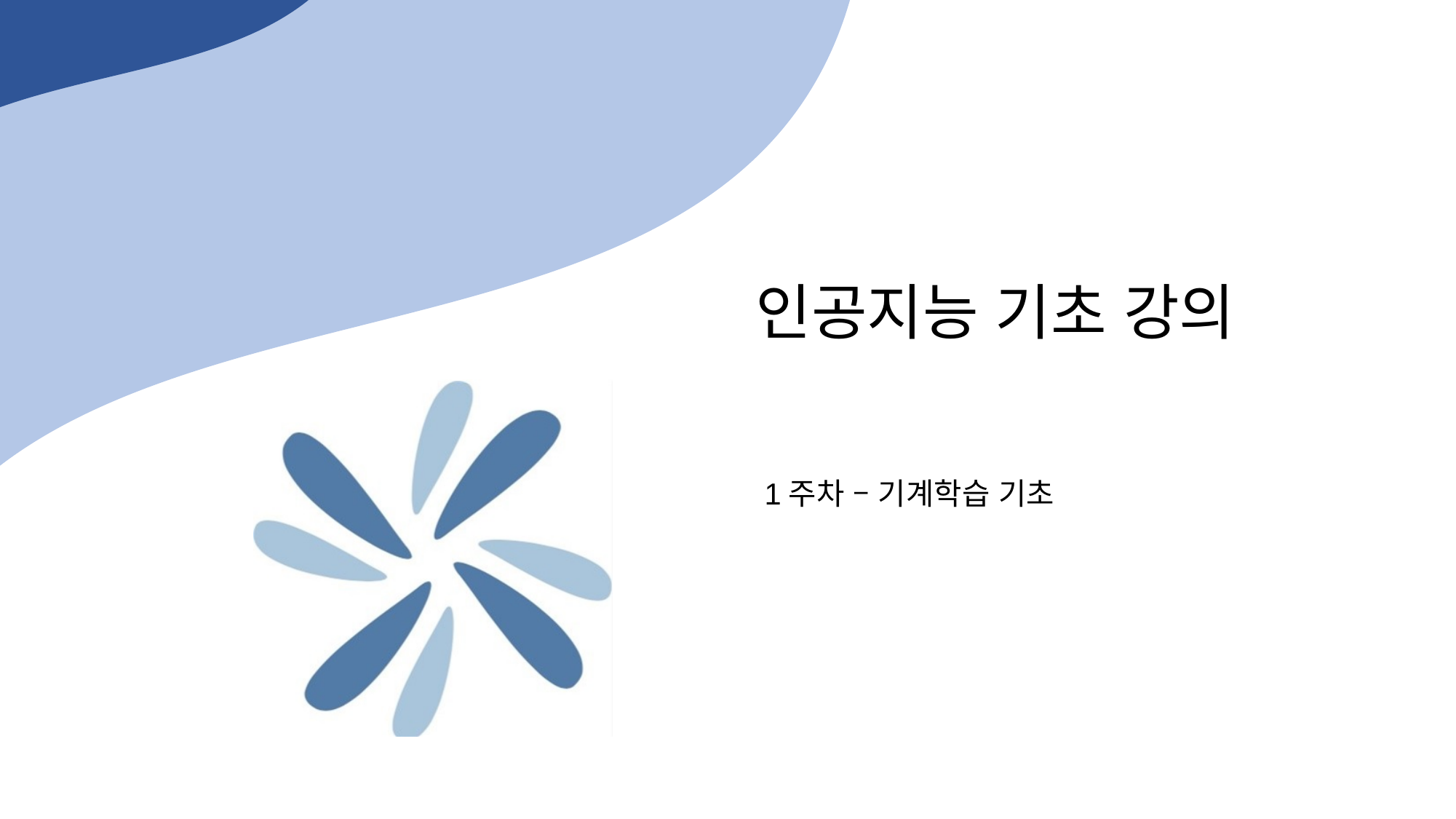

인공지능 기초 강의
 1주차 – 기계학습 기초